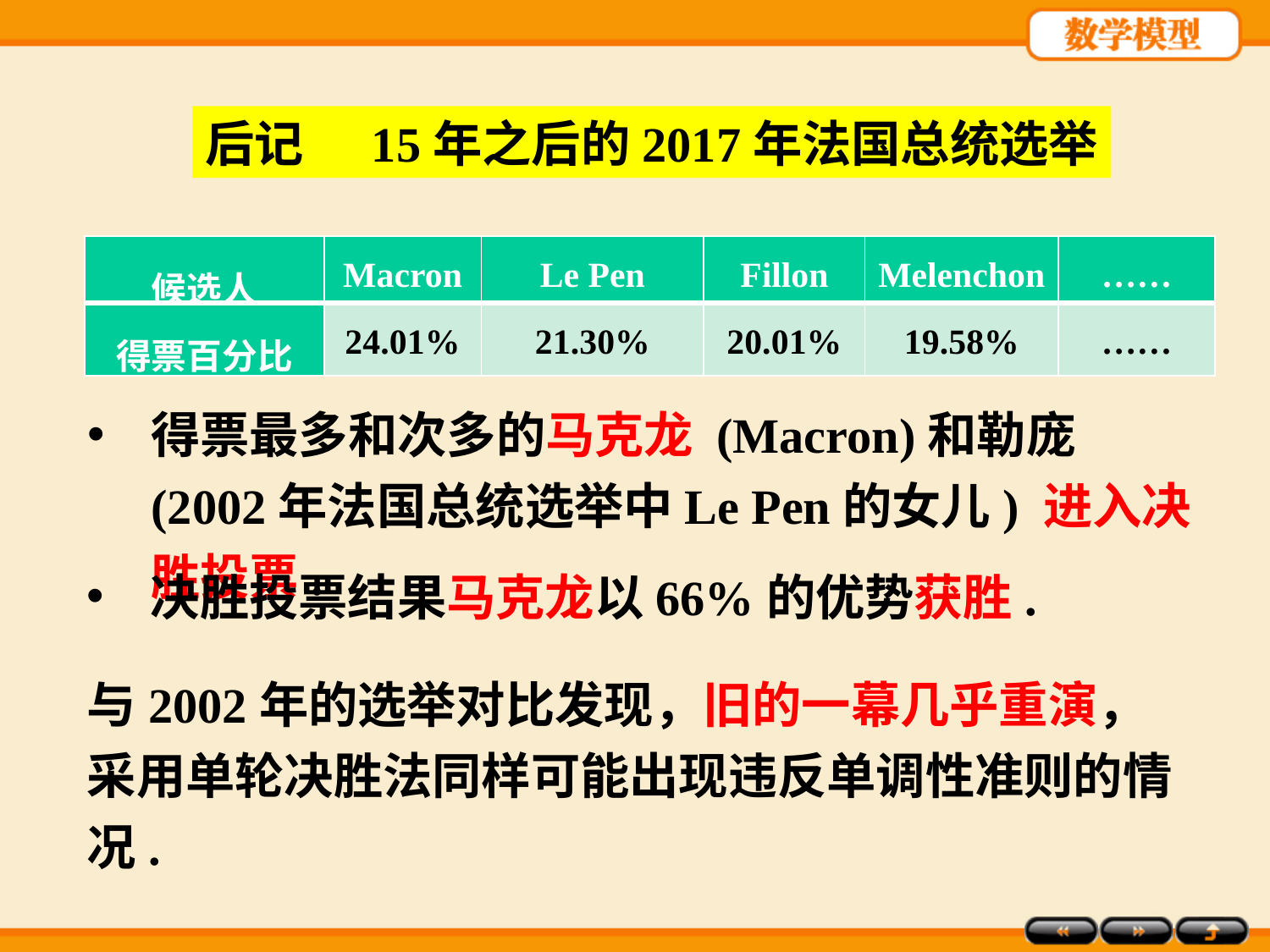

后记     15年之后的2017年法国总统选举
| 候选人 | Macron | Le Pen | Fillon | Melenchon | …… |
| --- | --- | --- | --- | --- | --- |
| 得票百分比 | 24.01% | 21.30% | 20.01% | 19.58% | …… |
得票最多和次多的马克龙 (Macron)和勒庞 (2002年法国总统选举中Le Pen的女儿) 进入决胜投票.
决胜投票结果马克龙以66%的优势获胜.
与2002年的选举对比发现，旧的一幕几乎重演，采用单轮决胜法同样可能出现违反单调性准则的情况.